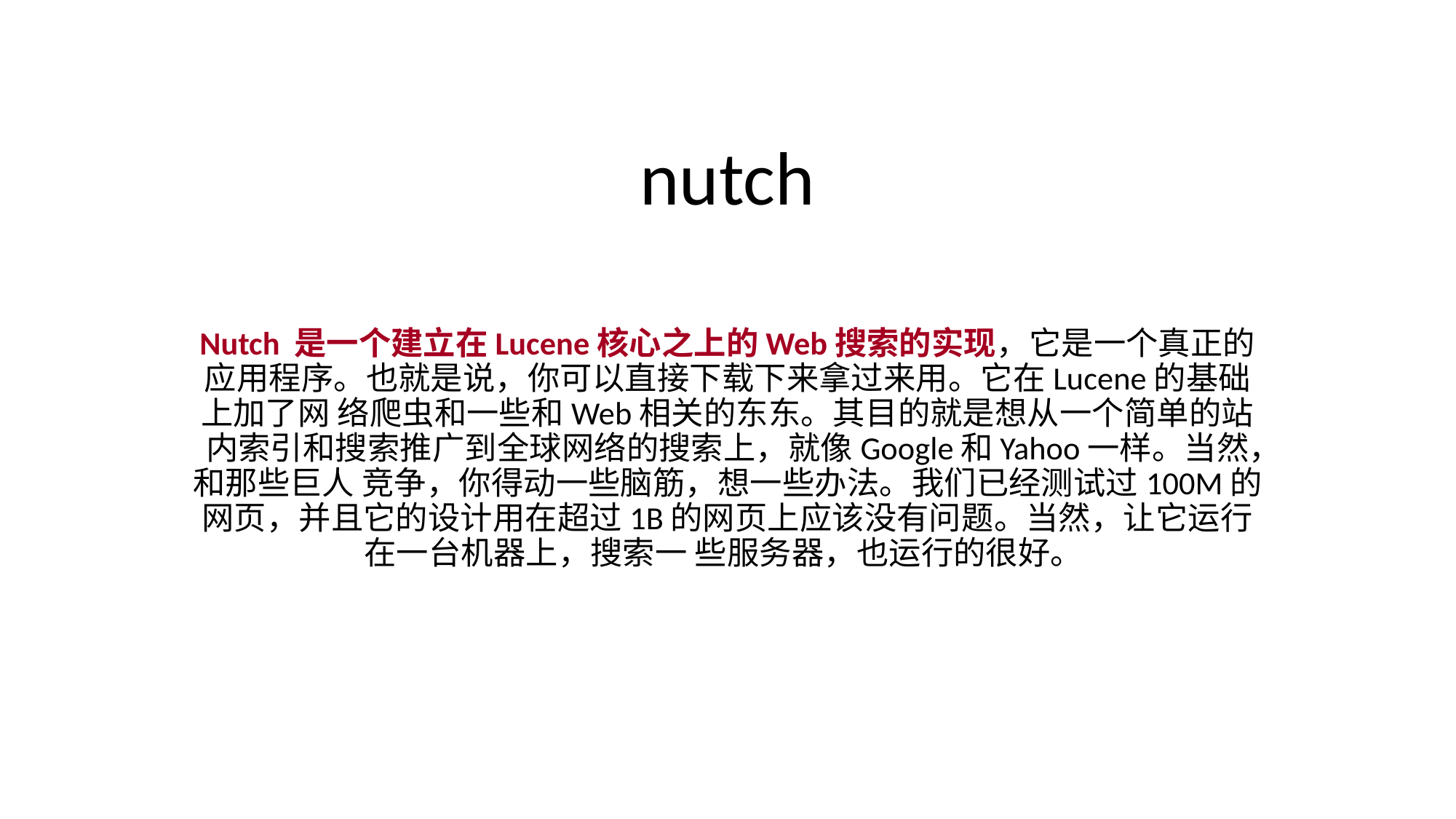

# nutch
Nutch 是一个建立在Lucene核心之上的Web搜索的实现，它是一个真正的应用程序。也就是说，你可以直接下载下来拿过来用。它在Lucene的基础上加了网 络爬虫和一些和Web相关的东东。其目的就是想从一个简单的站内索引和搜索推广到全球网络的搜索上，就像Google和Yahoo一样。当然，和那些巨人 竞争，你得动一些脑筋，想一些办法。我们已经测试过100M的网页，并且它的设计用在超过1B的网页上应该没有问题。当然，让它运行在一台机器上，搜索一 些服务器，也运行的很好。